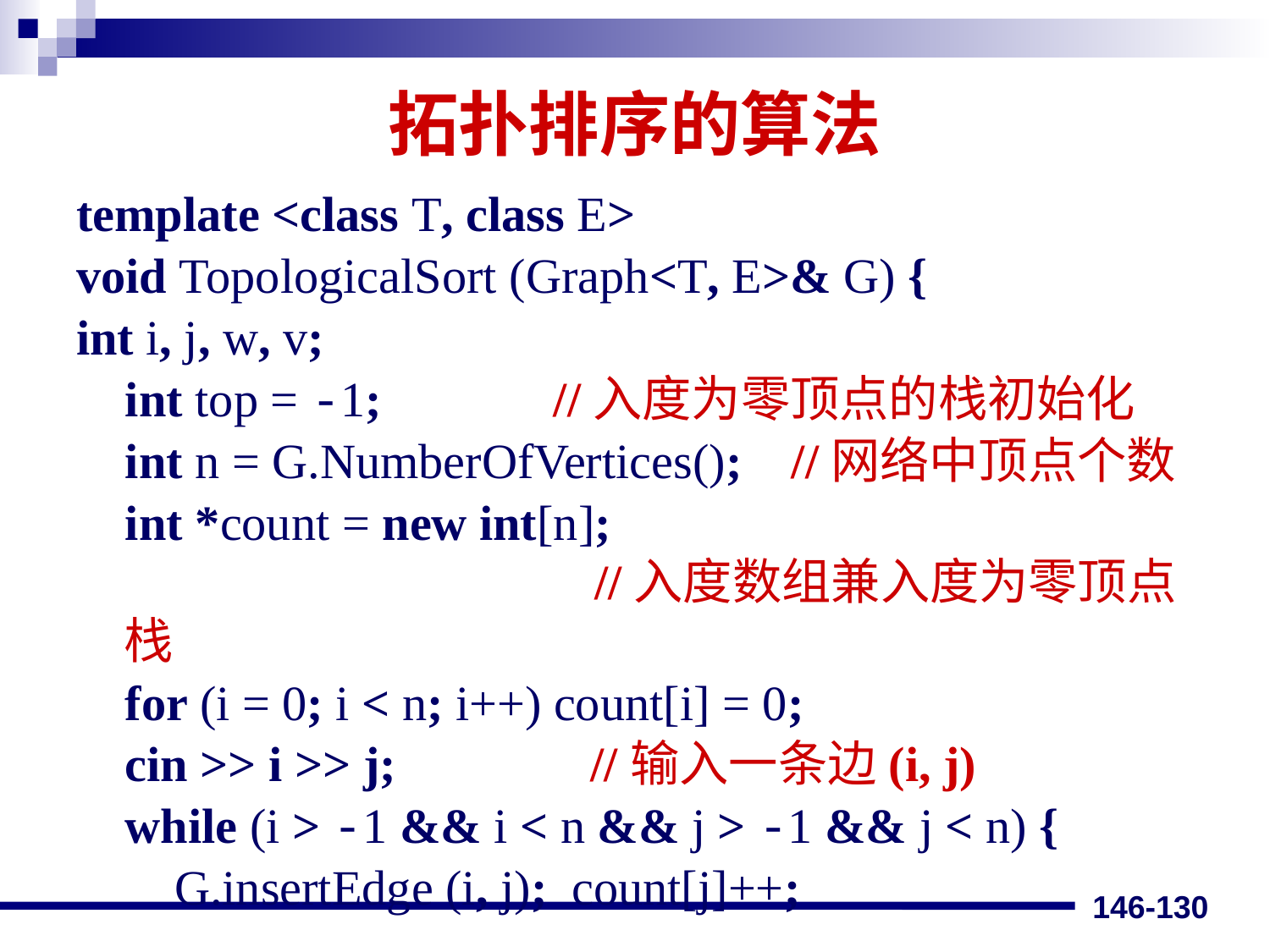

# 拓扑排序的算法
template <class T, class E>
void TopologicalSort (Graph<T, E>& G) {
int i, j, w, v;
    int top = -1;              //入度为零顶点的栈初始化
    int n = G.NumberOfVertices();    //网络中顶点个数
    int *count = new int[n];    					                            //入度数组兼入度为零顶点栈
    for (i = 0; i < n; i++) count[i] = 0;
    cin >> i >> j;   	       //输入一条边(i, j)
    while (i > -1 && i < n && j > -1 && j < n) {
        G.insertEdge (i, j);  count[j]++;
146-130